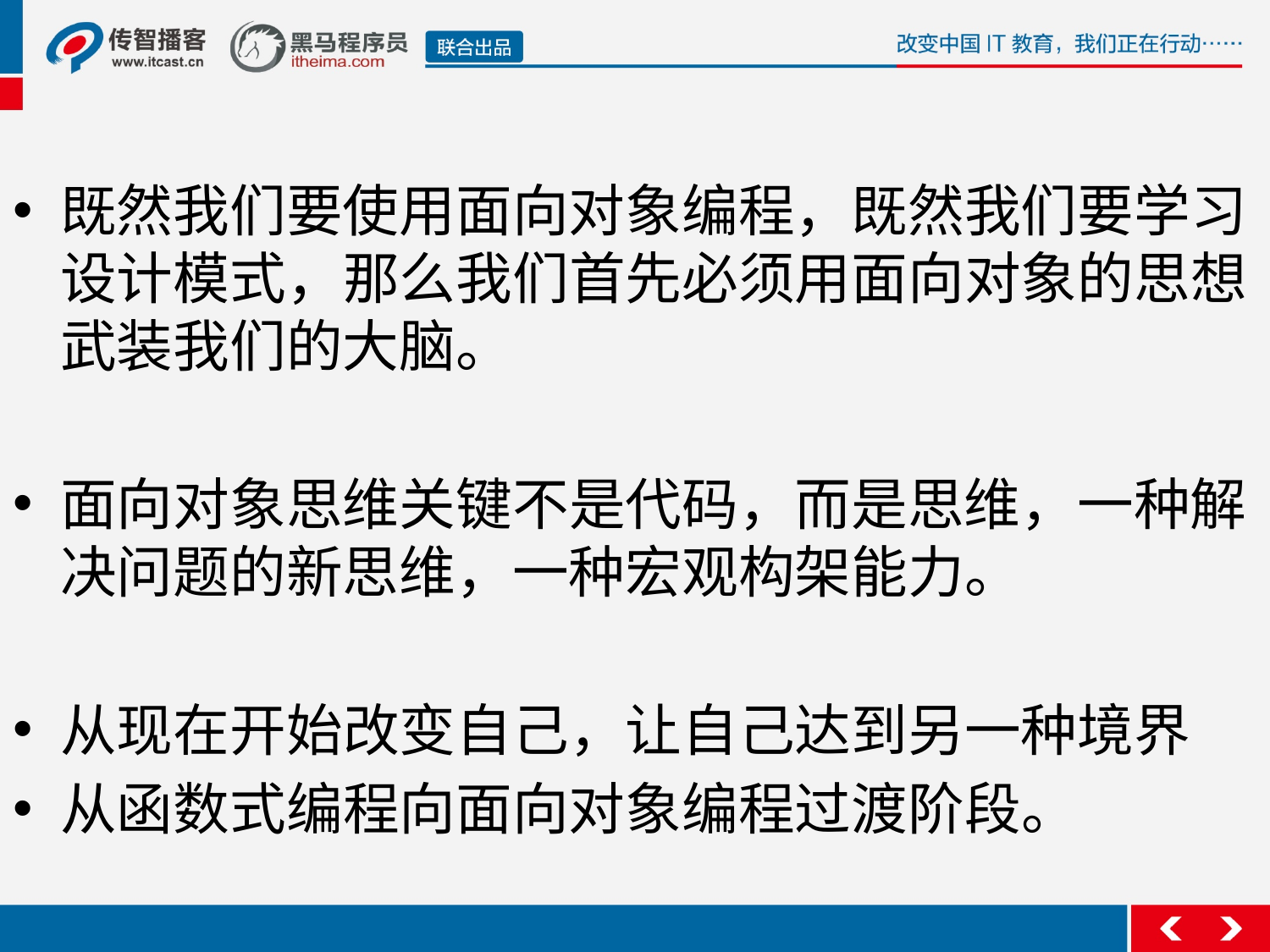

#
既然我们要使用面向对象编程，既然我们要学习设计模式，那么我们首先必须用面向对象的思想武装我们的大脑。

面向对象思维关键不是代码，而是思维，一种解决问题的新思维，一种宏观构架能力。

从现在开始改变自己，让自己达到另一种境界
从函数式编程向面向对象编程过渡阶段。